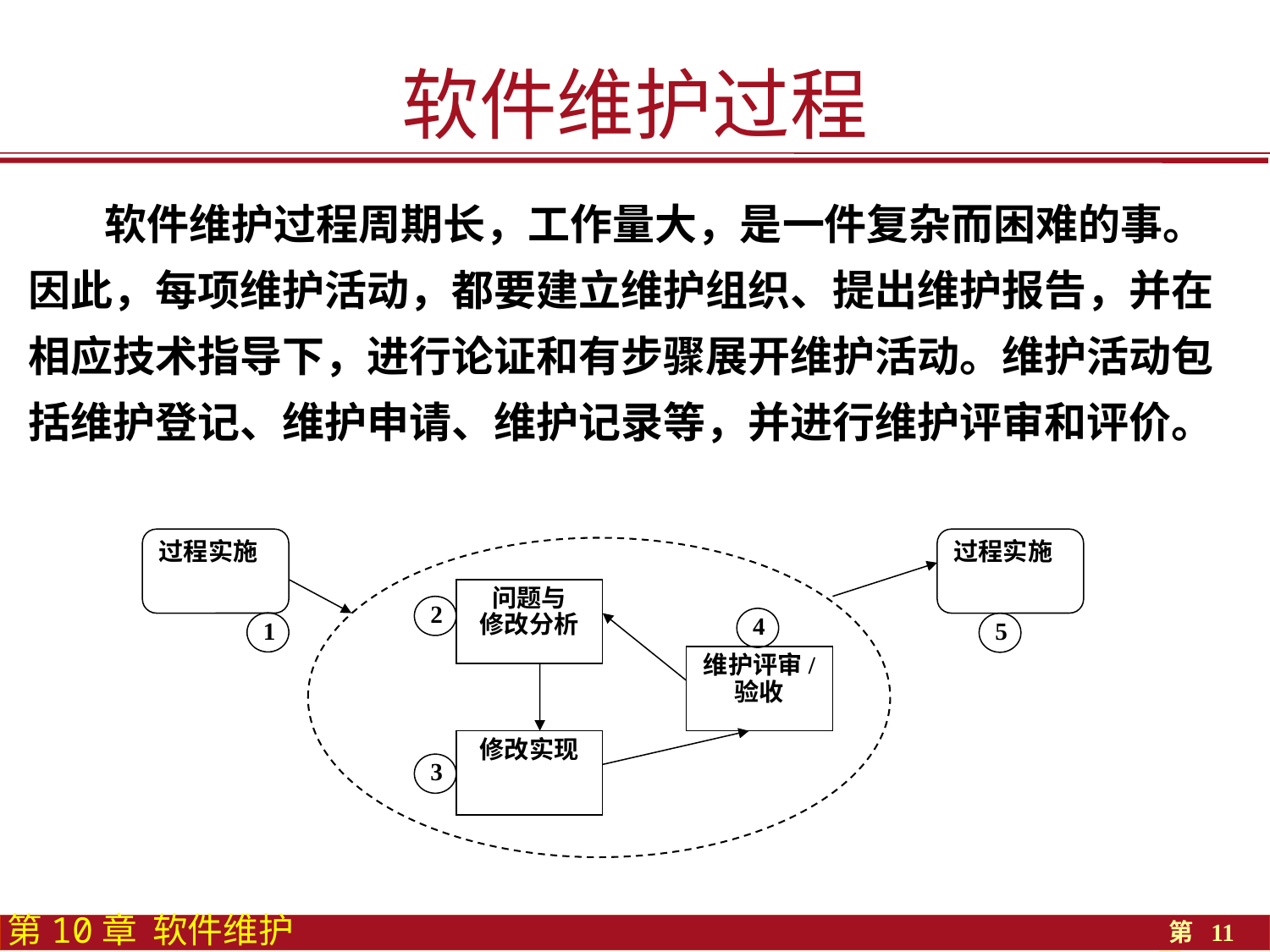

软件维护过程
       软件维护过程周期长，工作量大，是一件复杂而困难的事。因此，每项维护活动，都要建立维护组织、提出维护报告，并在相应技术指导下，进行论证和有步骤展开维护活动。维护活动包括维护登记、维护申请、维护记录等，并进行维护评审和评价。
过程实施
过程实施

问题与
修改分析
2
4
1

5
维护评审/
验收

修改实现

3